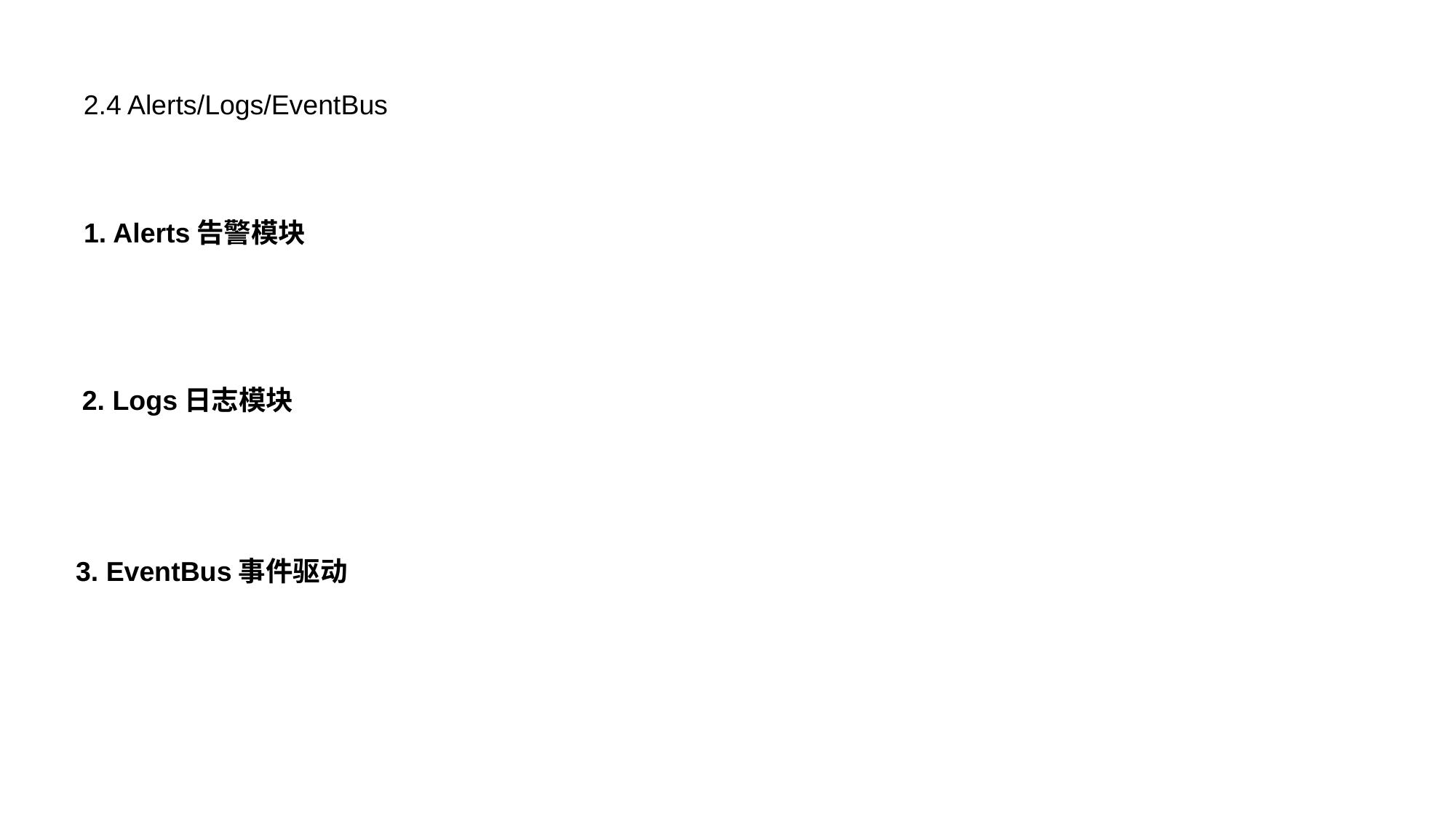

2.4 Alerts/Logs/EventBus
1. Alerts告警模块

2. Logs日志模块

3. EventBus事件驱动